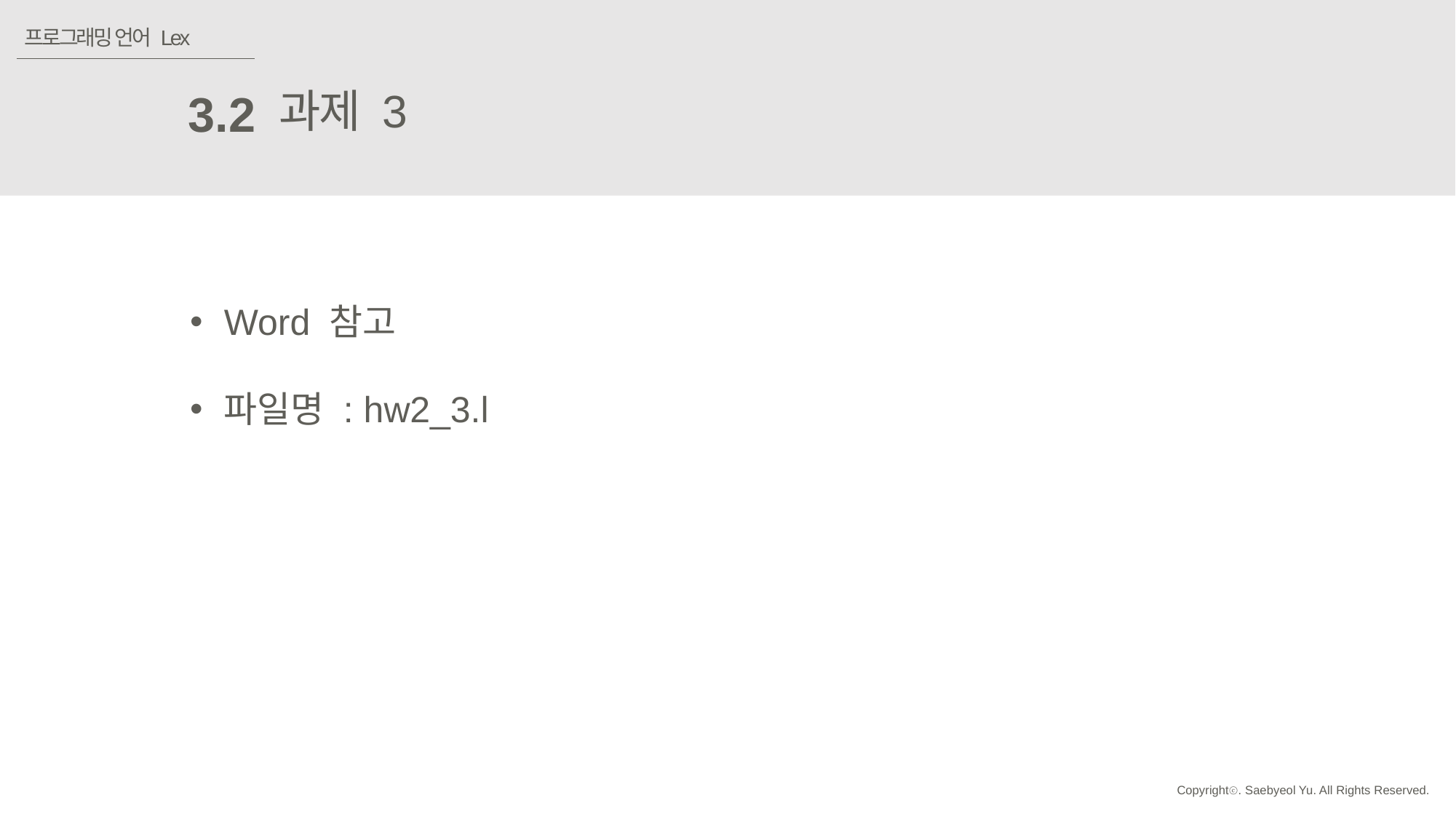

프로그래밍 언어 Lex
과제 3
3.2
Word 참고

파일명 : hw2_3.l